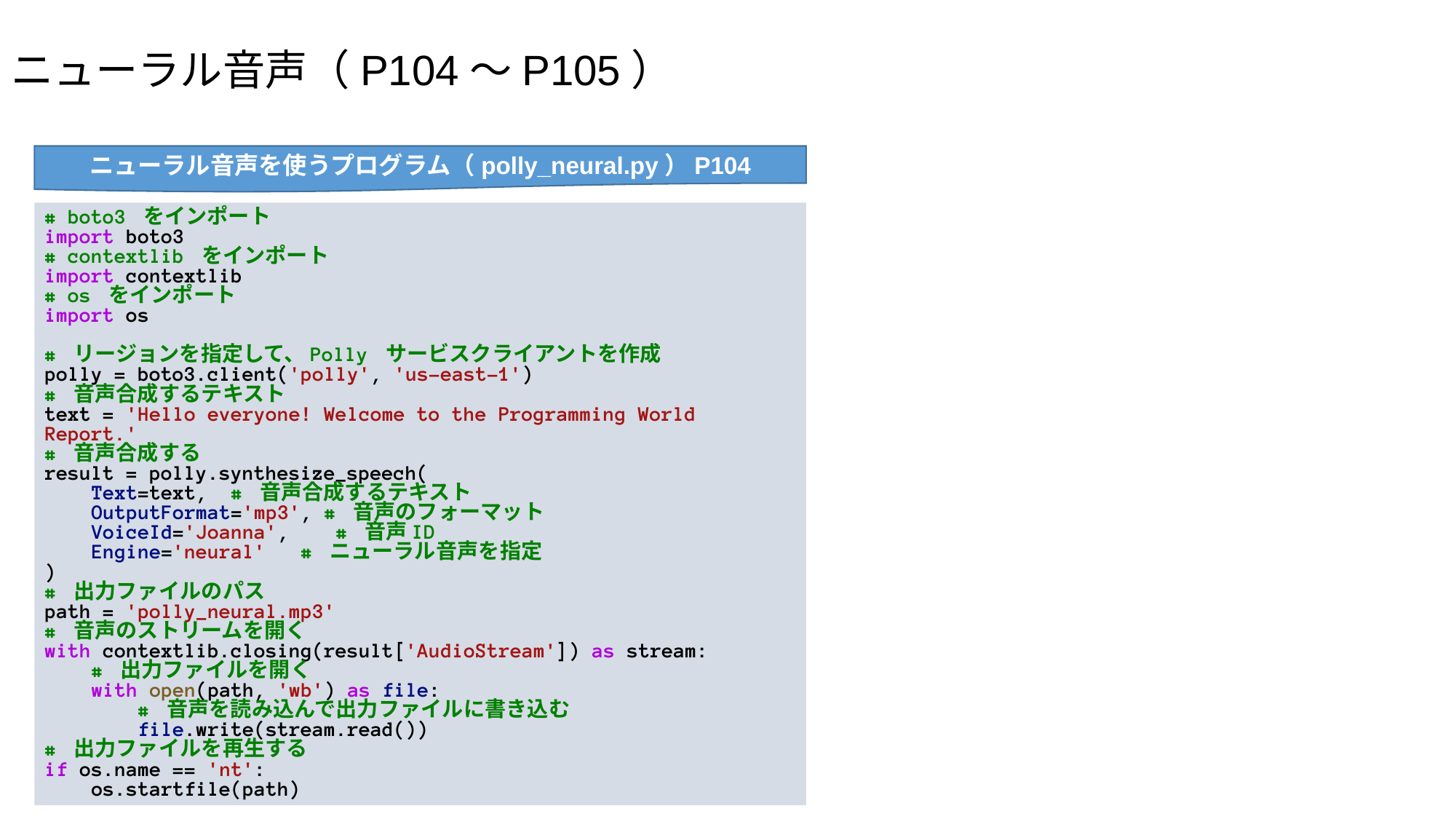

ニューラル音声（P104～P105）
ニューラル音声を使うプログラム（polly_neural.py）P104
# boto3 をインポート
import boto3
# contextlib をインポート
import contextlib
# os をインポート
import os
# リージョンを指定して、Polly サービスクライアントを作成
polly = boto3.client('polly', 'us-east-1')
# 音声合成するテキスト
text = 'Hello everyone! Welcome to the Programming World Report.'
# 音声合成する
result = polly.synthesize_speech(
    Text=text,  # 音声合成するテキスト
    OutputFormat='mp3', # 音声のフォーマット
    VoiceId='Joanna',    # 音声ID
    Engine='neural'   # ニューラル音声を指定
)
# 出力ファイルのパス
path = 'polly_neural.mp3'
# 音声のストリームを開く
with contextlib.closing(result['AudioStream']) as stream:
    # 出力ファイルを開く
    with open(path, 'wb') as file:
        # 音声を読み込んで出力ファイルに書き込む
        file.write(stream.read())
# 出力ファイルを再生する
if os.name == 'nt':
    os.startfile(path)